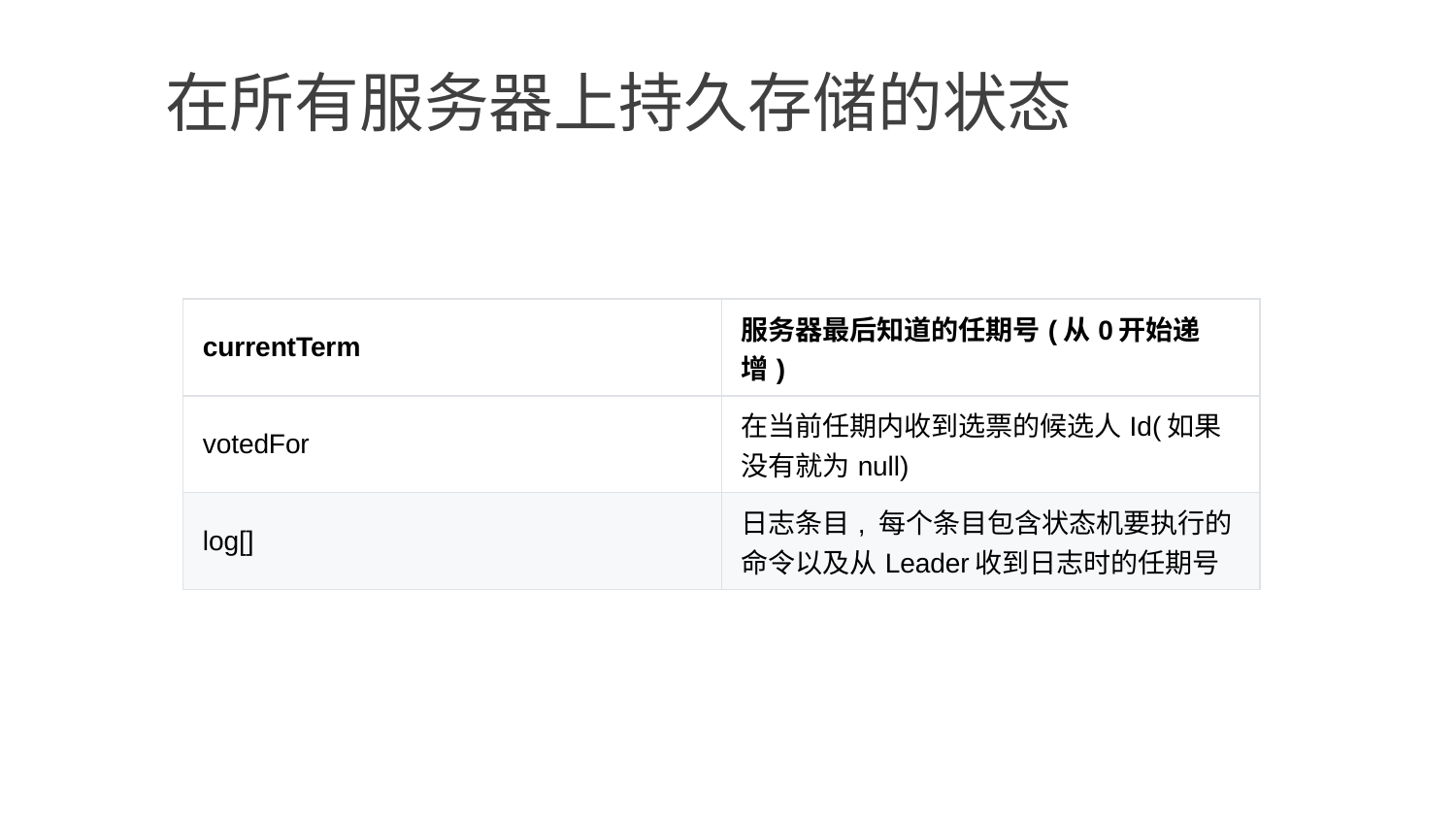

在所有服务器上持久存储的状态
| currentTerm | 服务器最后知道的任期号(从0开始递增) |
| --- | --- |
| votedFor | 在当前任期内收到选票的候选人Id(如果没有就为null) |
| log[] | 日志条目, 每个条目包含状态机要执行的命令以及从Leader收到日志时的任期号 |